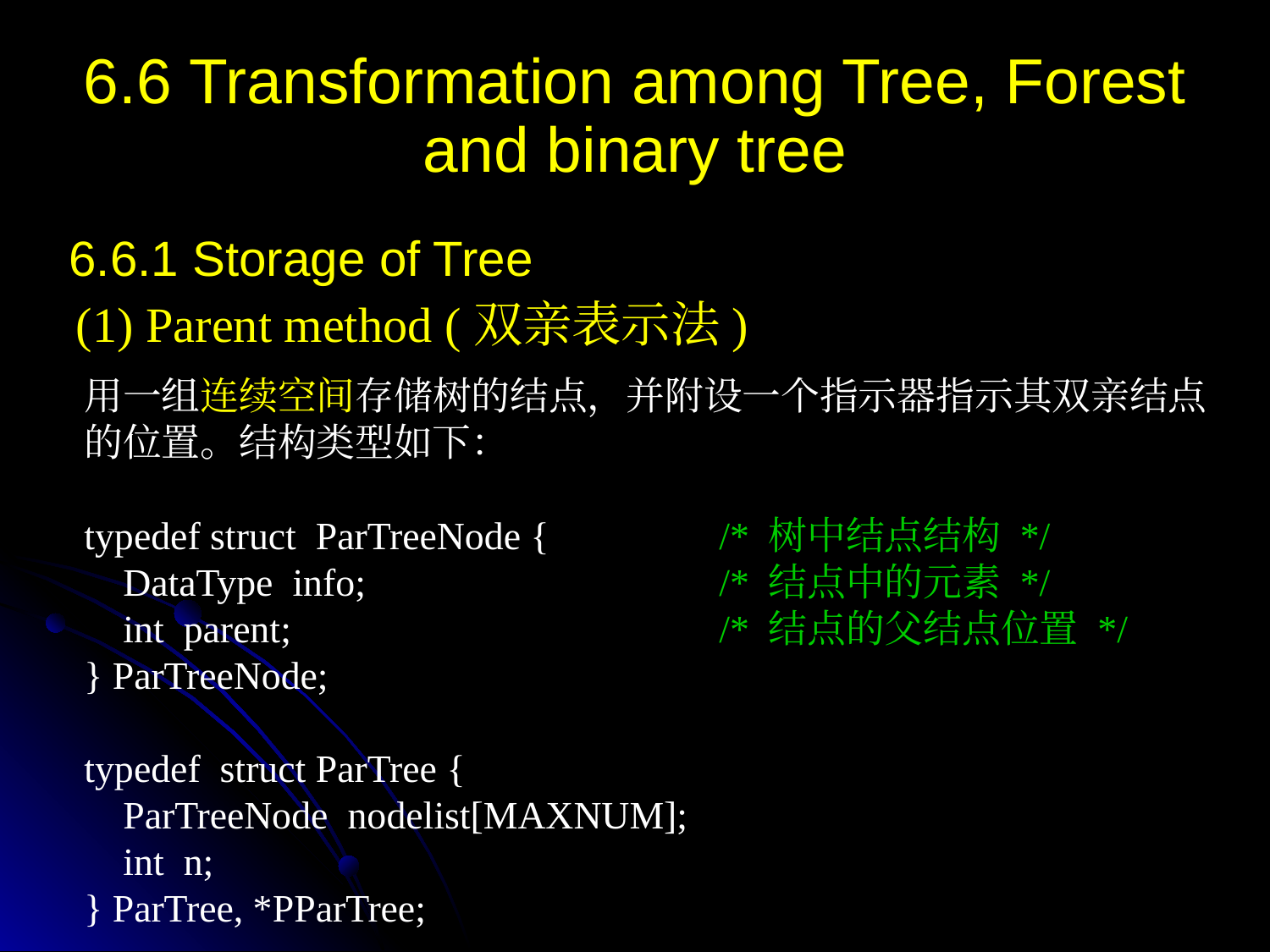

# 6.6 Transformation among Tree, Forest and binary tree
6.6.1 Storage of Tree
(1) Parent method (双亲表示法)

用一组连续空间存储树的结点，并附设一个指示器指示其双亲结点的位置。结构类型如下：

typedef struct  ParTreeNode {		/* 树中结点结构 */
    DataType  info;			/* 结点中的元素 */
    int  parent;				/* 结点的父结点位置 */
} ParTreeNode;

typedef  struct ParTree {
    ParTreeNode  nodelist[MAXNUM];
    int  n;
} ParTree, *PParTree;